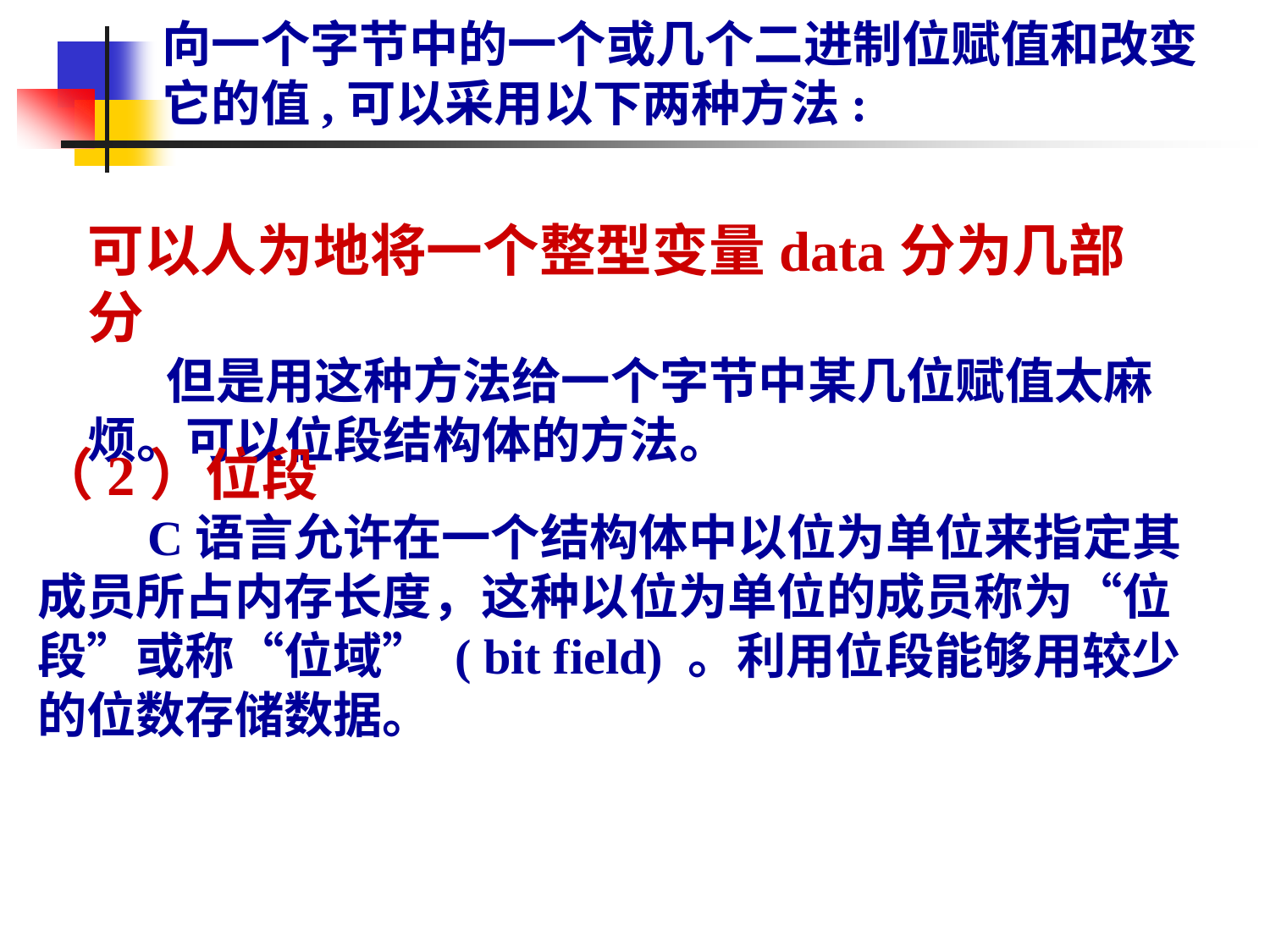

向一个字节中的一个或几个二进制位赋值和改变它的值,可以采用以下两种方法:
可以人为地将一个整型变量data分为几部分
      但是用这种方法给一个字节中某几位赋值太麻烦。可以位段结构体的方法。
（2）位段
         C语言允许在一个结构体中以位为单位来指定其成员所占内存长度，这种以位为单位的成员称为“位段”或称“位域” ( bit field) 。利用位段能够用较少的位数存储数据。